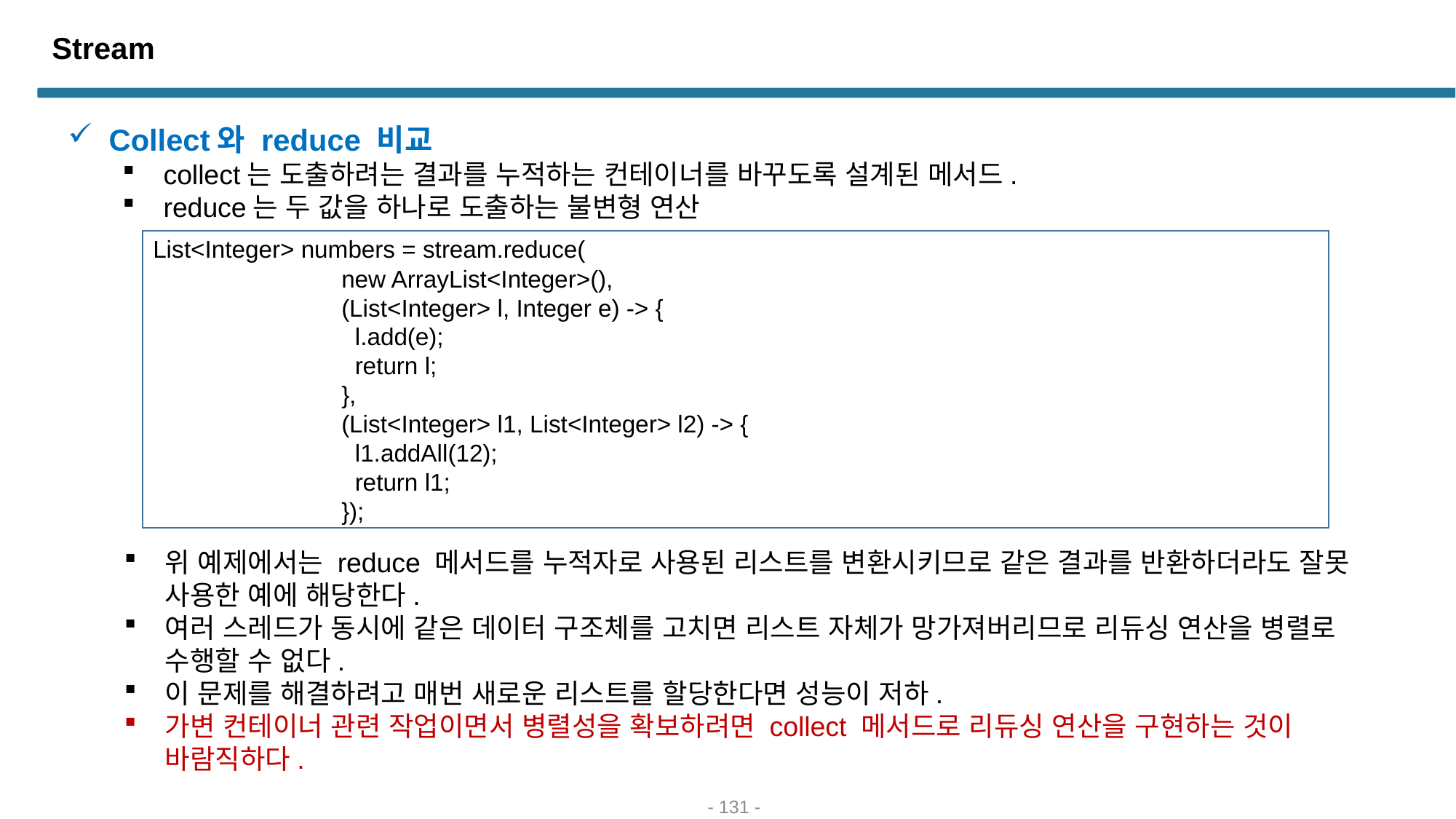

# Stream
Collect와 reduce 비교
collect는 도출하려는 결과를 누적하는 컨테이너를 바꾸도록 설계된 메서드.
reduce는 두 값을 하나로 도출하는 불변형 연산
List<Integer> numbers = stream.reduce(
                            new ArrayList<Integer>(),
                            (List<Integer> l, Integer e) -> {
                              l.add(e);
                              return l;
                            },
                            (List<Integer> l1, List<Integer> l2) -> {
                              l1.addAll(12);
                              return l1;
                            });
위 예제에서는 reduce 메서드를 누적자로 사용된 리스트를 변환시키므로 같은 결과를 반환하더라도 잘못 사용한 예에 해당한다.
여러 스레드가 동시에 같은 데이터 구조체를 고치면 리스트 자체가 망가져버리므로 리듀싱 연산을 병렬로 수행할 수 없다.
이 문제를 해결하려고 매번 새로운 리스트를 할당한다면 성능이 저하.
가변 컨테이너 관련 작업이면서 병렬성을 확보하려면 collect 메서드로 리듀싱 연산을 구현하는 것이 바람직하다.
- 131 -